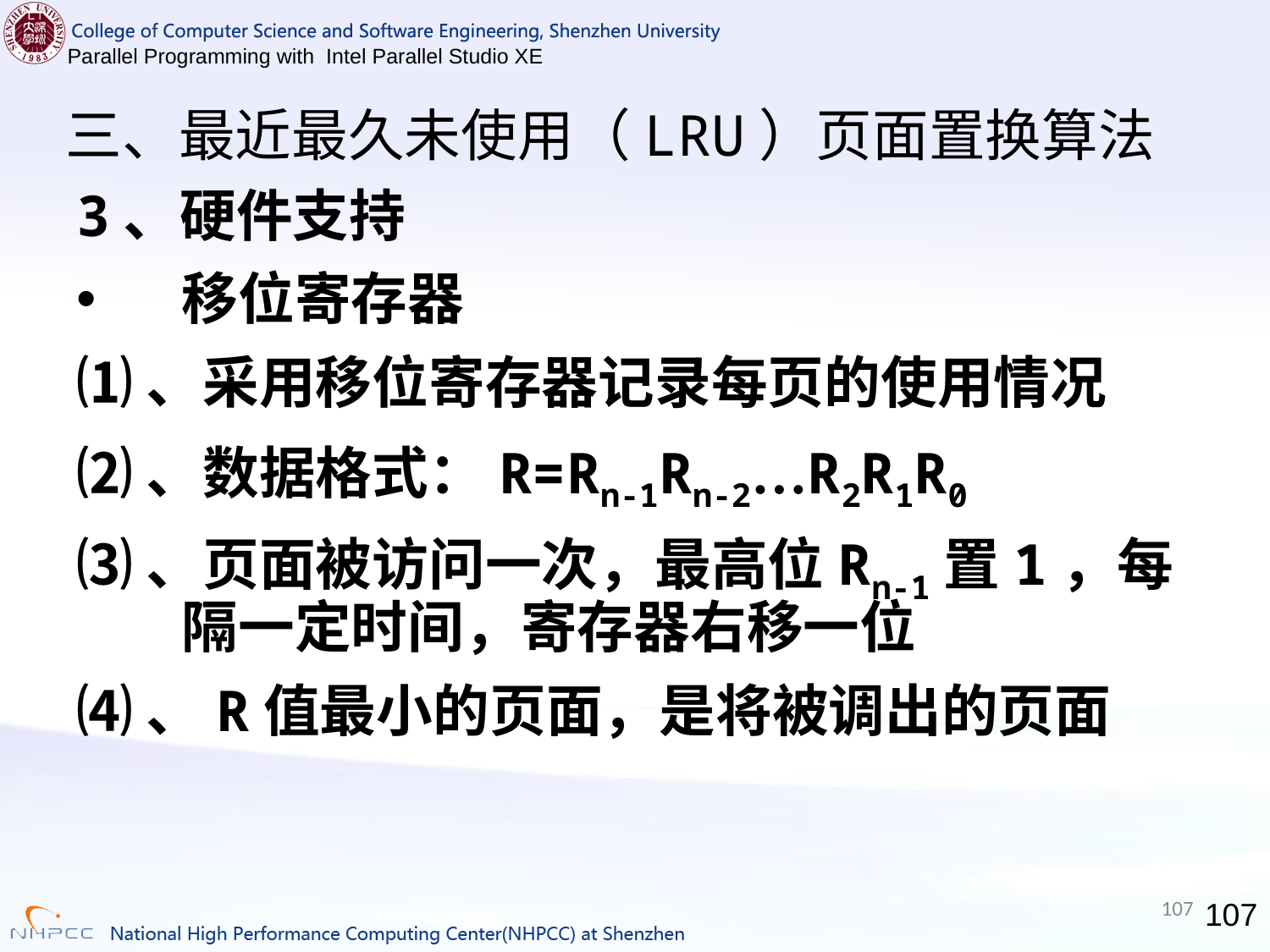

# 三、最近最久未使用（LRU）页面置换算法
3、硬件支持
移位寄存器
⑴、采用移位寄存器记录每页的使用情况
⑵、数据格式：R=Rn-1Rn-2…R2R1R0
⑶、页面被访问一次，最高位Rn-1置1，每隔一定时间，寄存器右移一位
⑷、R值最小的页面，是将被调出的页面
107
107